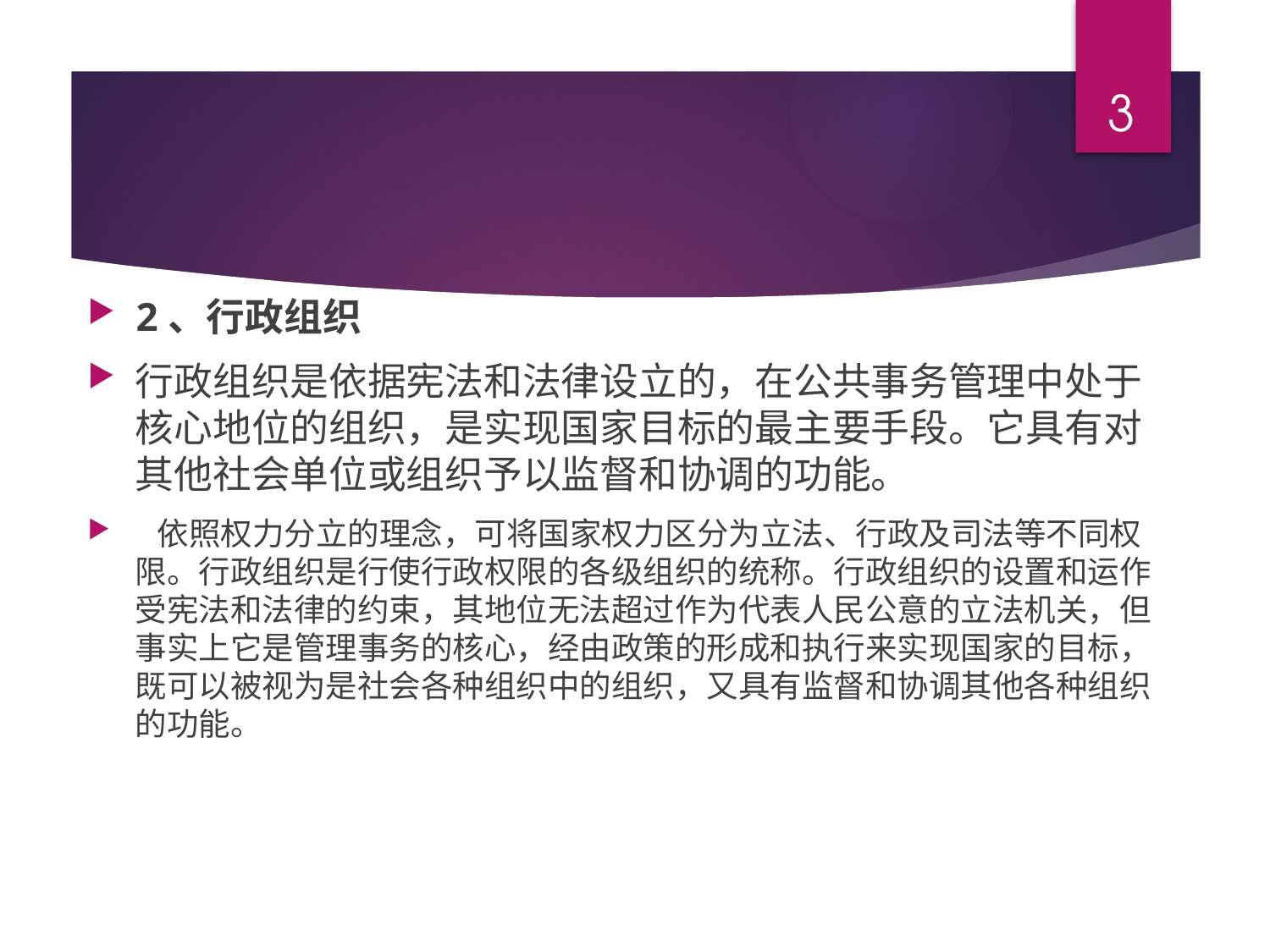

3
#
2、行政组织
行政组织是依据宪法和法律设立的，在公共事务管理中处于核心地位的组织，是实现国家目标的最主要手段。它具有对其他社会单位或组织予以监督和协调的功能。
  依照权力分立的理念，可将国家权力区分为立法、行政及司法等不同权限。行政组织是行使行政权限的各级组织的统称。行政组织的设置和运作受宪法和法律的约束，其地位无法超过作为代表人民公意的立法机关，但事实上它是管理事务的核心，经由政策的形成和执行来实现国家的目标，既可以被视为是社会各种组织中的组织，又具有监督和协调其他各种组织的功能。